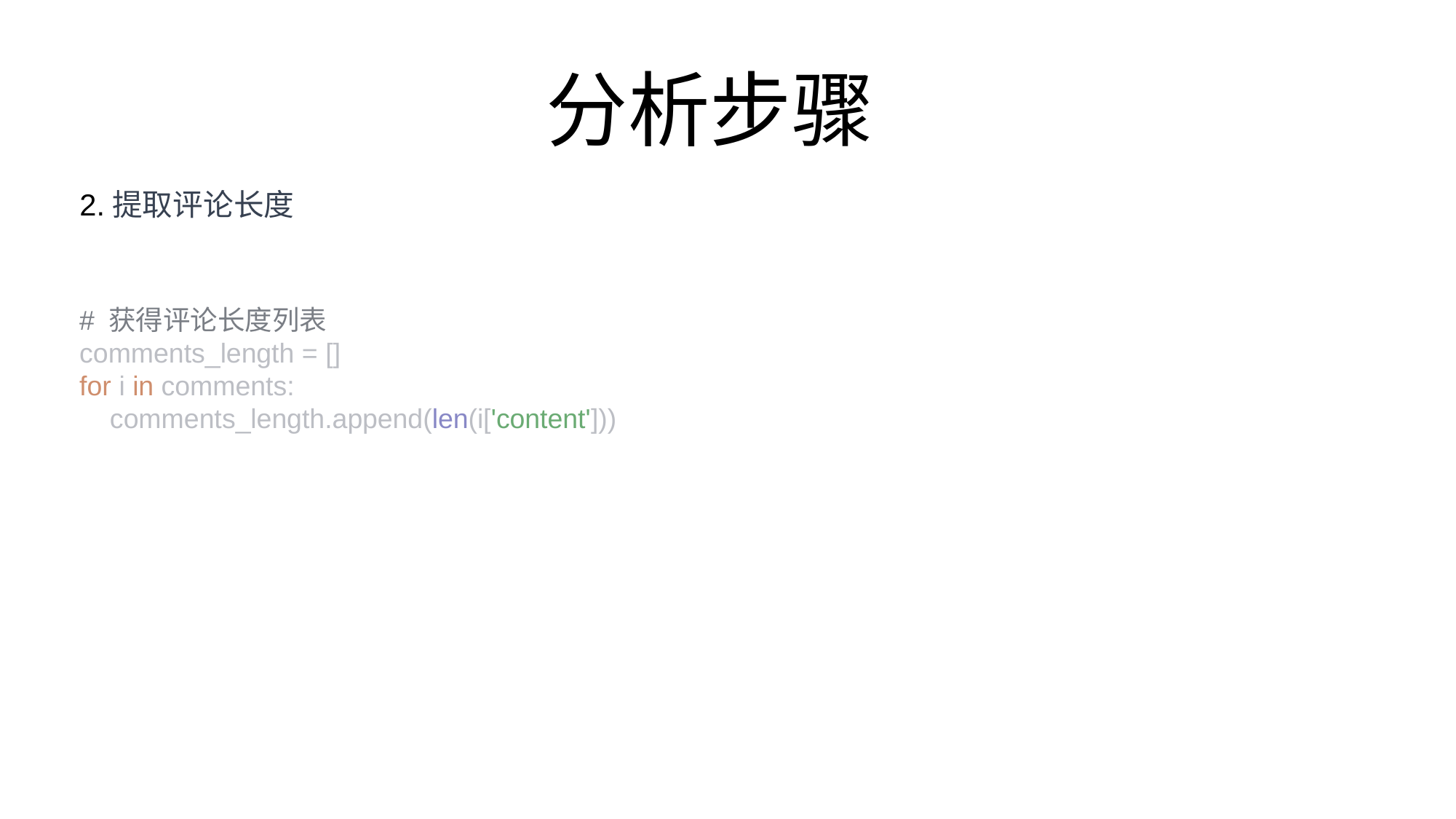

分析步骤
2.提取评论长度
# 获得评论长度列表 comments_length = [] for i in comments: comments_length.append(len(i['content']))